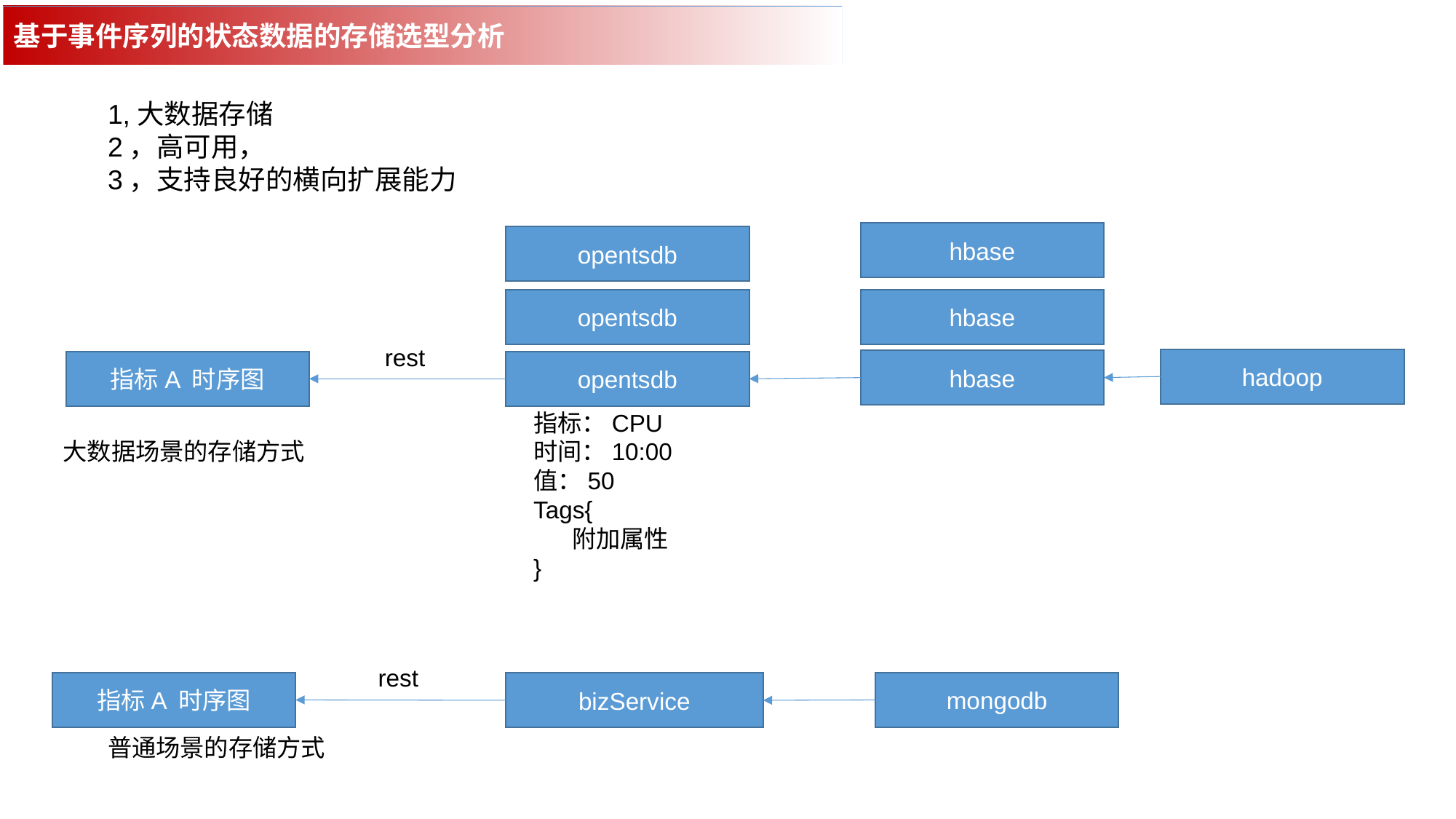

基于事件序列的状态数据的存储选型分析
1,大数据存储
2，高可用，
3，支持良好的横向扩展能力
hbase
opentsdb
opentsdb
hbase
rest
hadoop
hbase
指标A 时序图
opentsdb
指标：CPU
时间：10:00
值：50
Tags{
      附加属性
}
大数据场景的存储方式
rest
指标A 时序图
mongodb
bizService
普通场景的存储方式